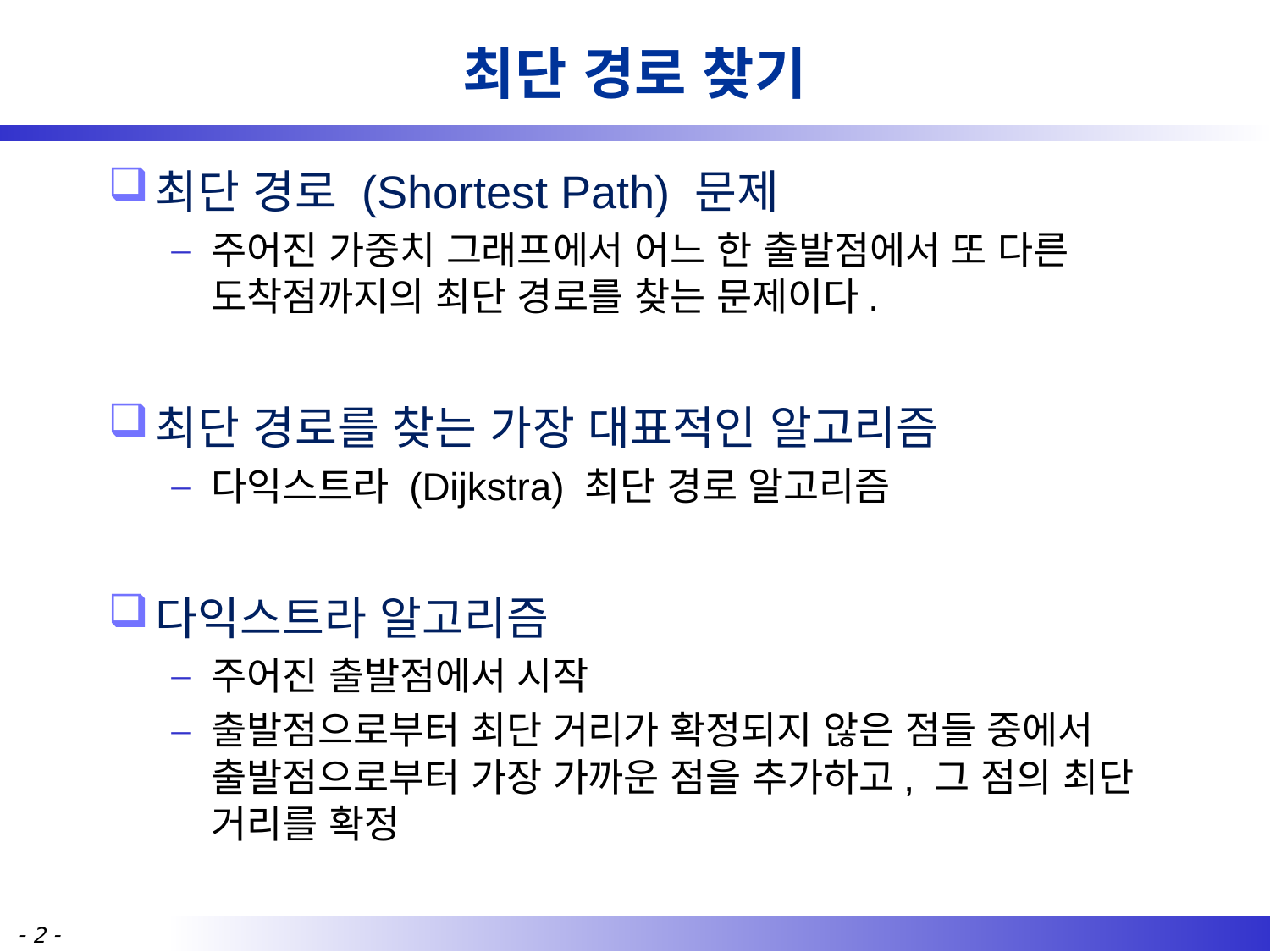

# 최단 경로 찾기
최단 경로 (Shortest Path) 문제
주어진 가중치 그래프에서 어느 한 출발점에서 또 다른 도착점까지의 최단 경로를 찾는 문제이다.

최단 경로를 찾는 가장 대표적인 알고리즘
다익스트라 (Dijkstra) 최단 경로 알고리즘

다익스트라 알고리즘
주어진 출발점에서 시작
출발점으로부터 최단 거리가 확정되지 않은 점들 중에서 출발점으로부터 가장 가까운 점을 추가하고, 그 점의 최단 거리를 확정
- 2 -